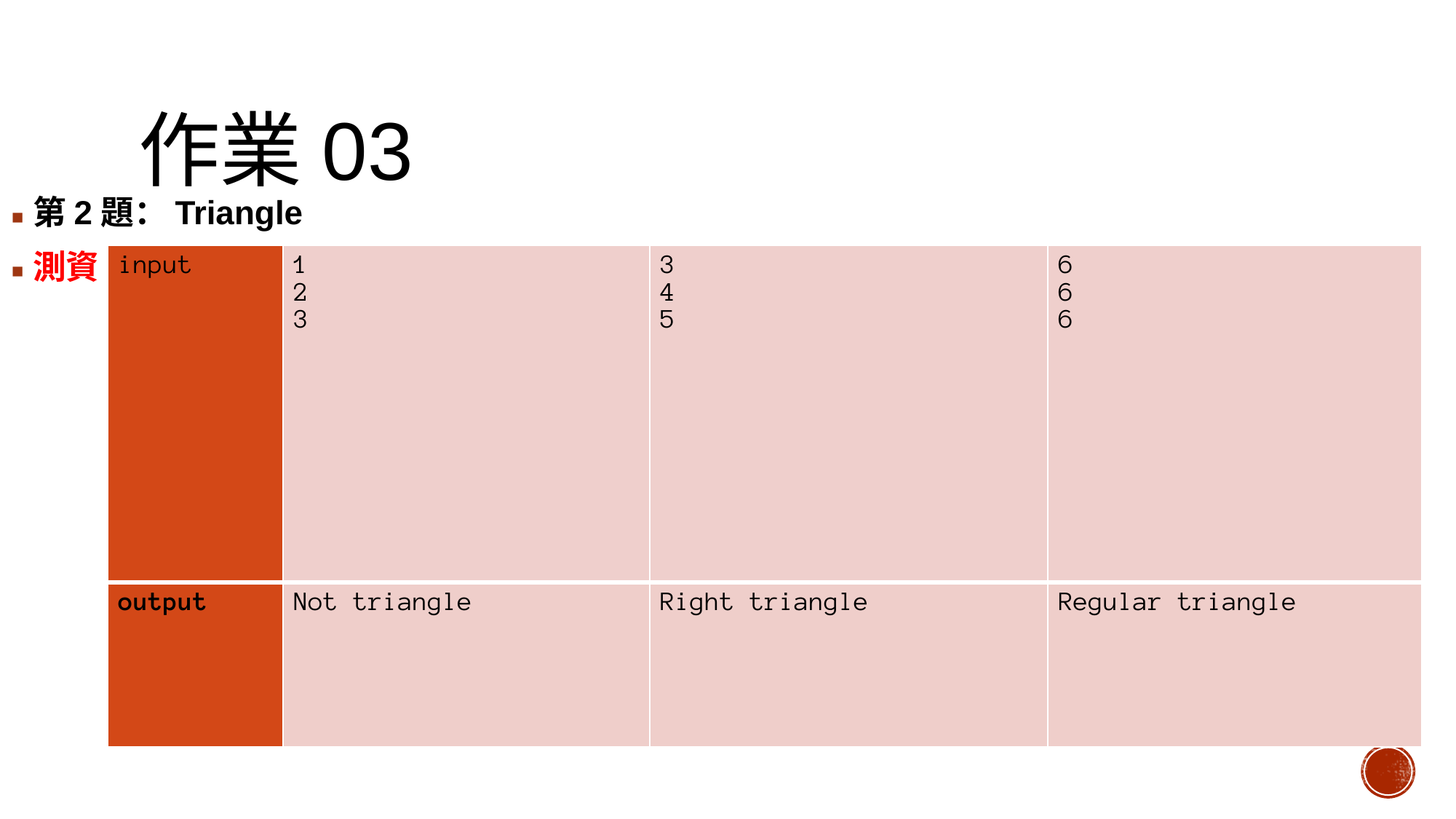

# 作業03
第2題：Triangle
測資
| input | 1 2 3 | 3 4 5 | 6 6 6 |
| --- | --- | --- | --- |
| output | Not triangle | Right triangle | Regular triangle |